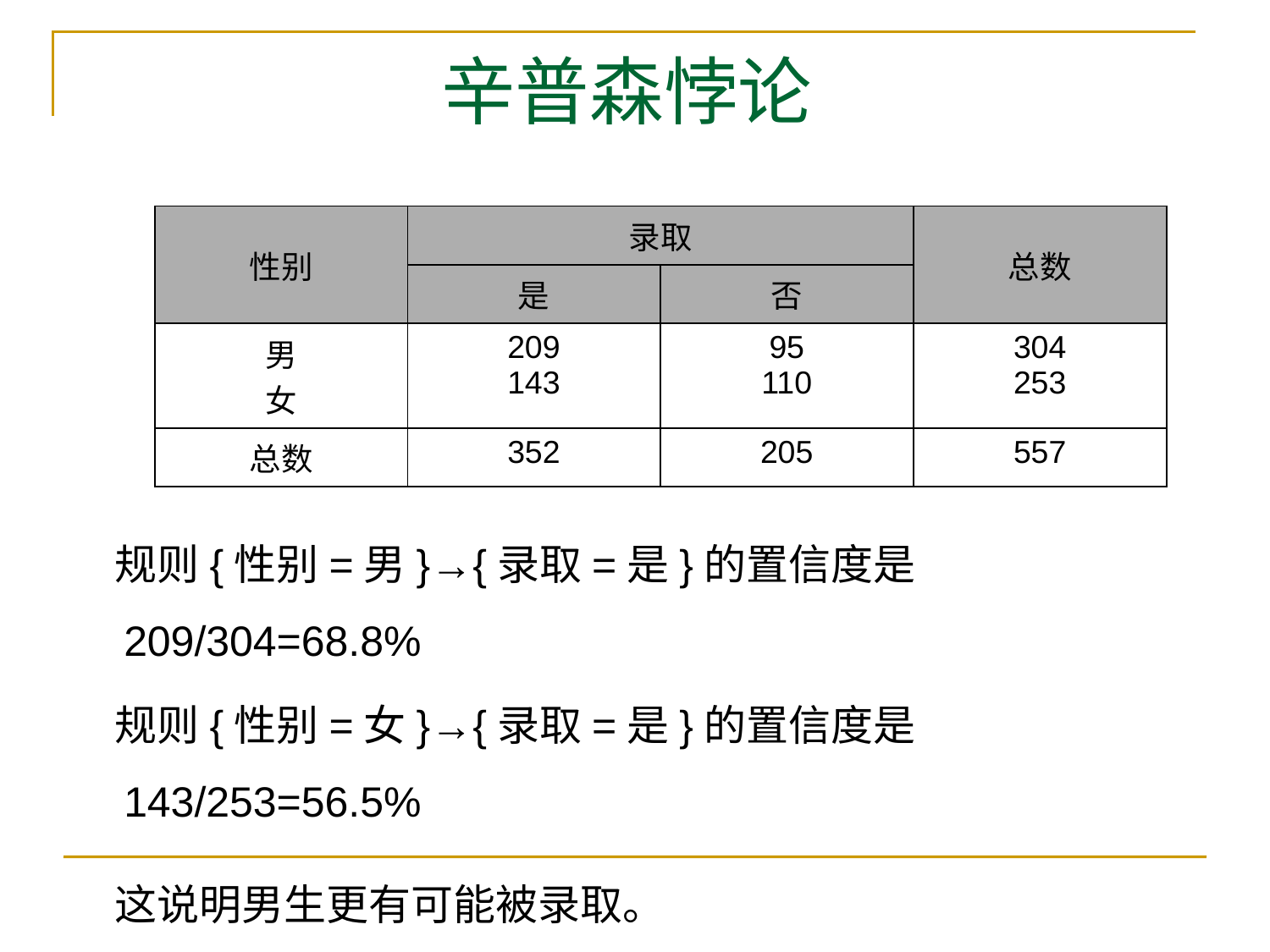

# 辛普森悖论
| 性别 | 录取 |  | 总数 |
| --- | --- | --- | --- |
|  | 是 | 否 |  |
| 男 女 | 209 143 | 95 110 | 304 253 |
| 总数 | 352 | 205 | 557 |
   规则{性别=男}→{录取=是}的置信度是209/304=68.8%
   规则{性别=女}→{录取=是}的置信度是143/253=56.5%
   这说明男生更有可能被录取。